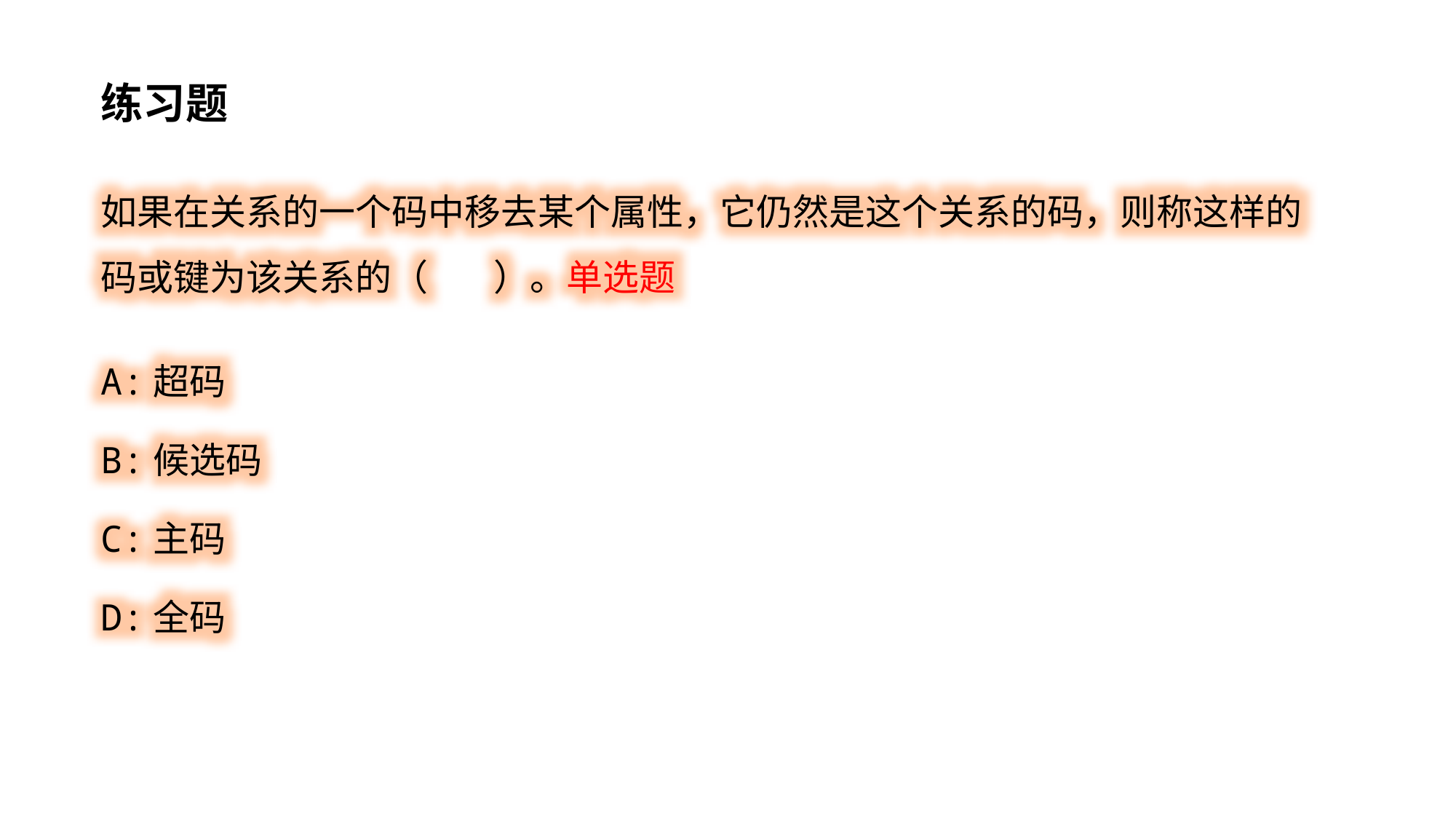

练习题
如果在关系的一个码中移去某个属性，它仍然是这个关系的码，则称这样的码或键为该关系的（        ）。单选题

A:超码

B:候选码

C:主码

D:全码